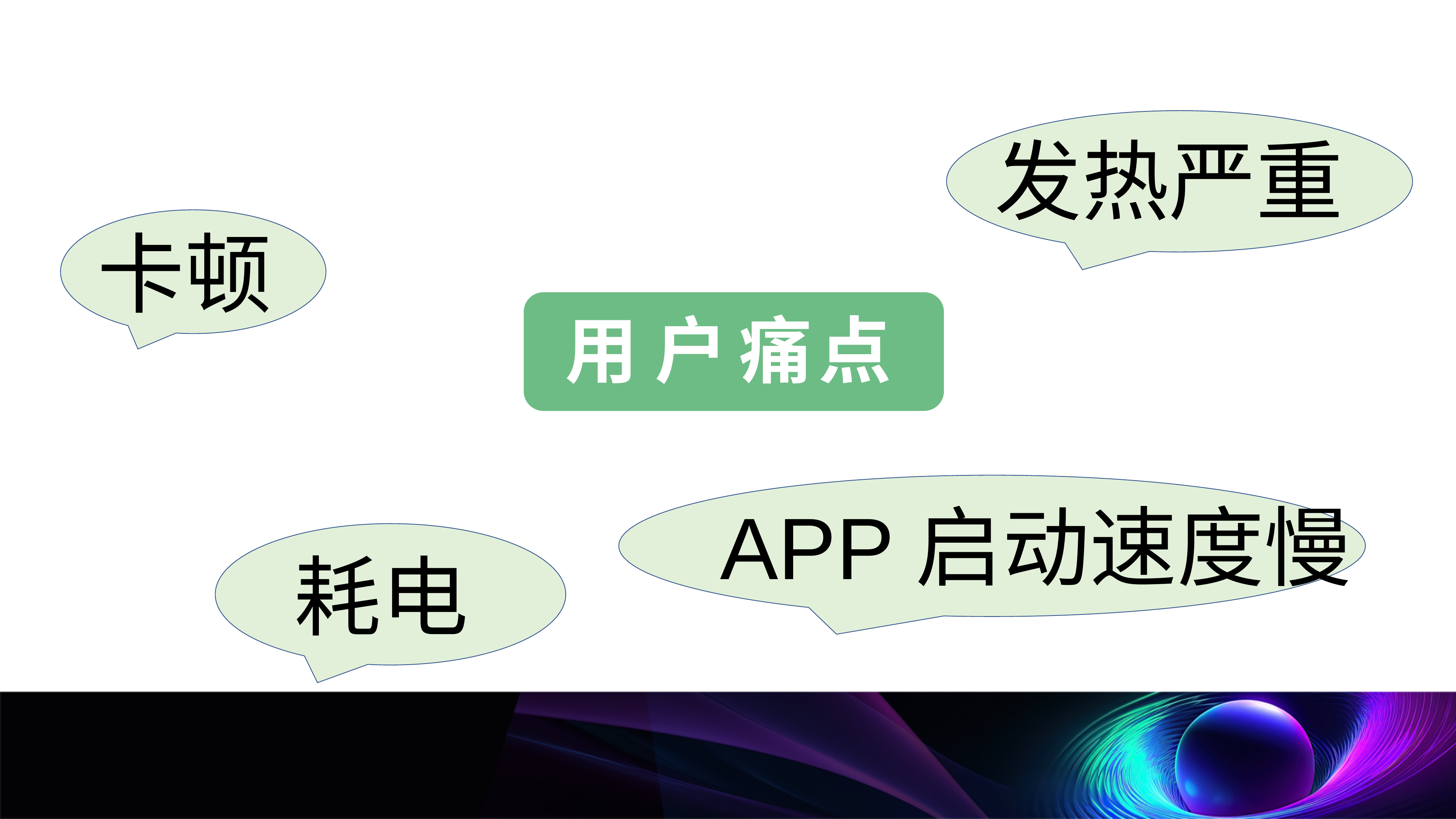

发热严重

卡顿

用 户 痛 点

APP启动速度慢

耗电